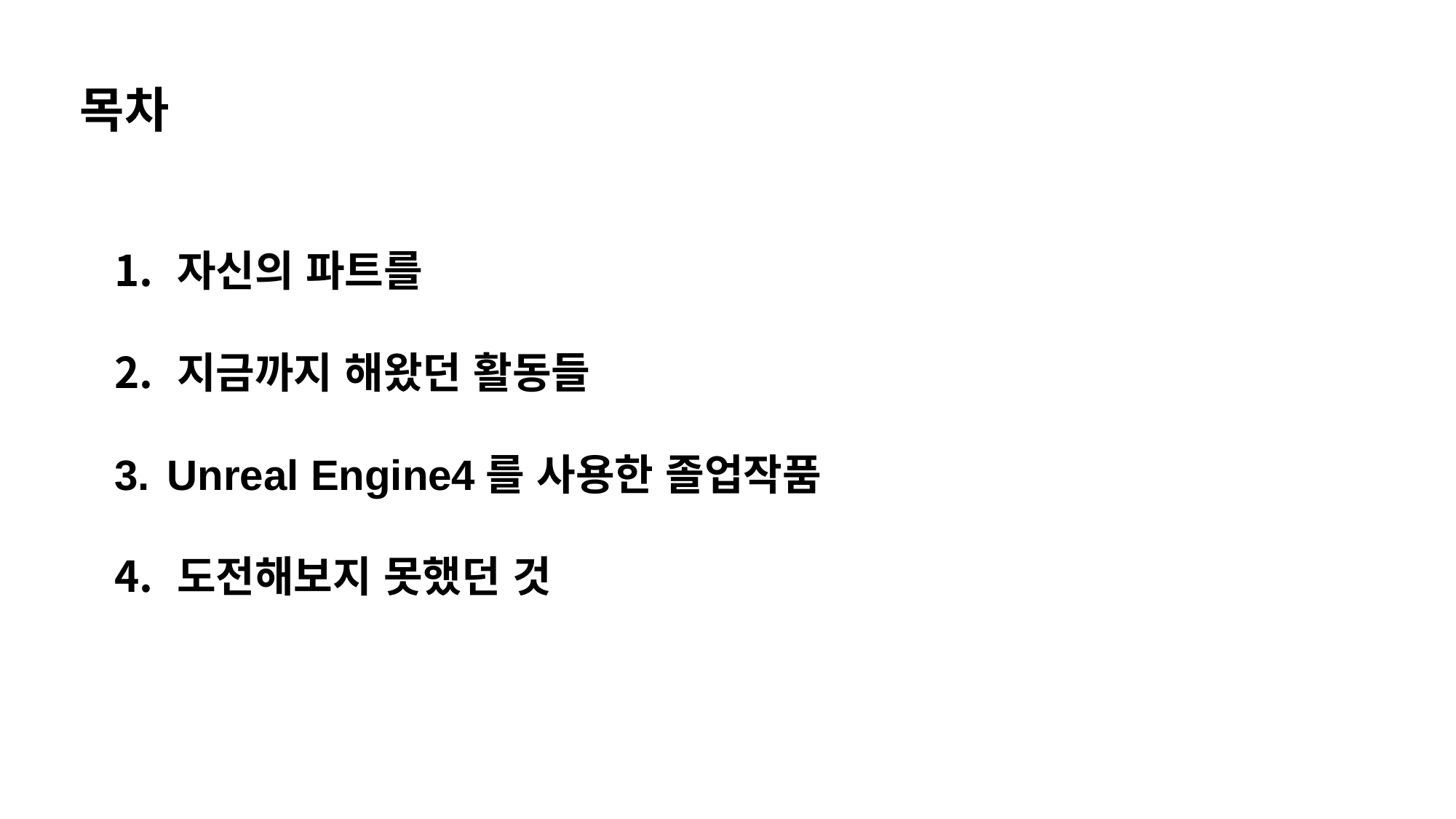

목차
 자신의 파트를

 지금까지 해왔던 활동들

 Unreal Engine4를 사용한 졸업작품

 도전해보지 못했던 것